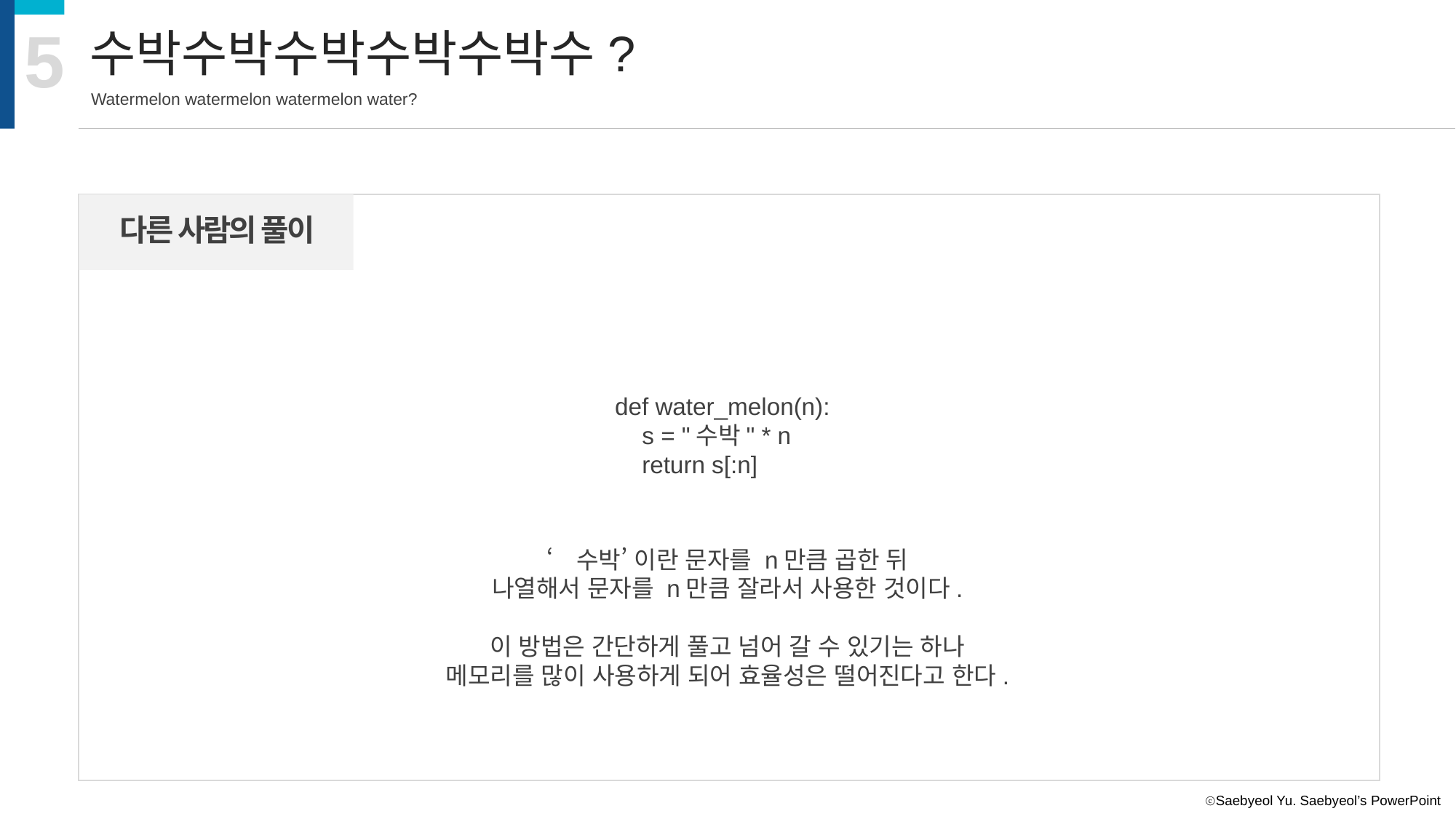

5
수박수박수박수박수박수?
Watermelon watermelon watermelon water?

다른 사람의 풀이
def water_melon(n):
    s = "수박" * n
    return s[:n]
‘수박’ 이란 문자를 n만큼 곱한 뒤
나열해서 문자를 n만큼 잘라서 사용한 것이다.

이 방법은 간단하게 풀고 넘어 갈 수 있기는 하나
메모리를 많이 사용하게 되어 효율성은 떨어진다고 한다.